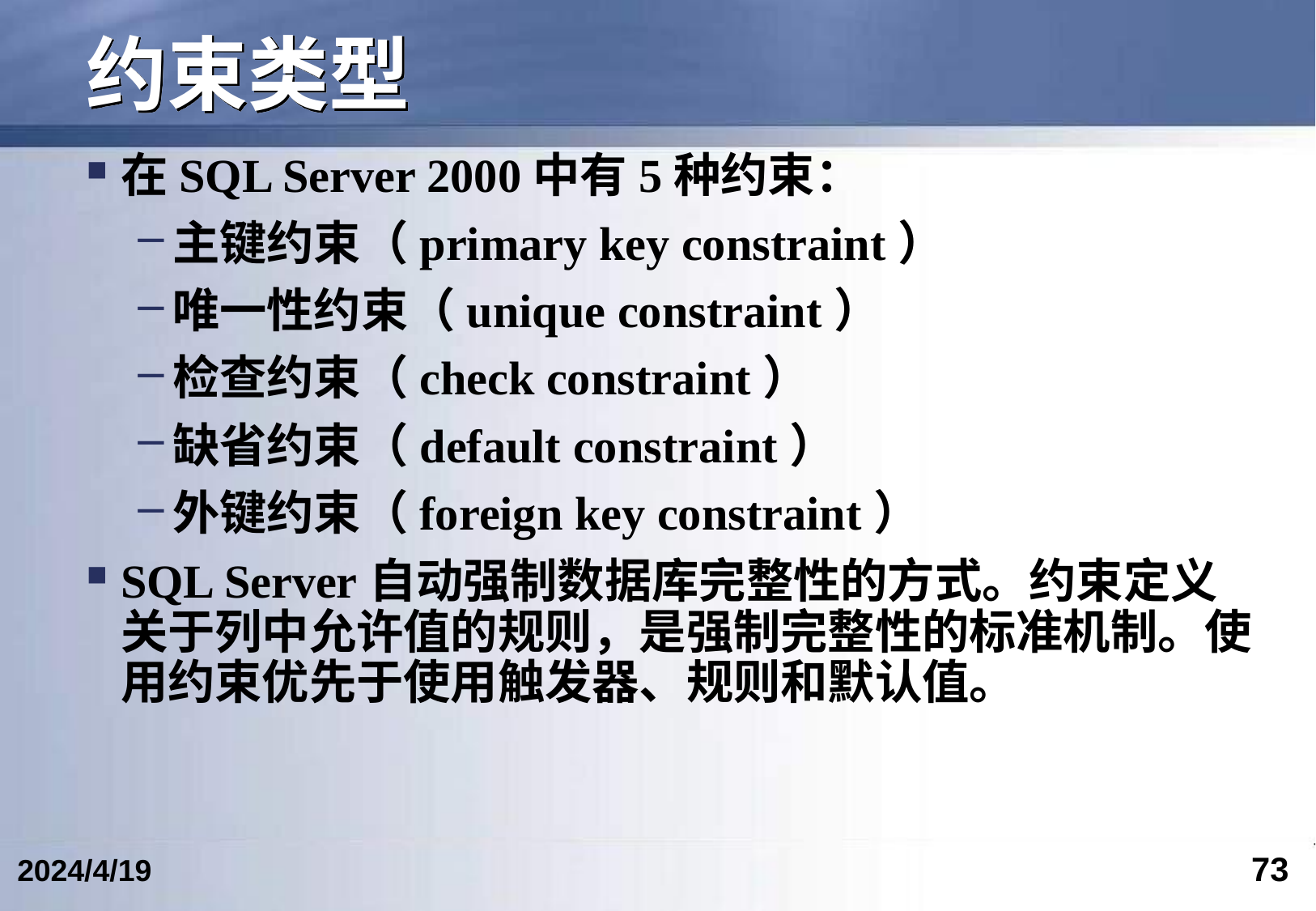

# 约束类型
在SQL Server 2000中有5种约束：
主键约束（primary key constraint）
唯一性约束（unique constraint）
检查约束（check constraint）
缺省约束（default constraint）
外键约束（foreign key constraint）
SQL Server自动强制数据库完整性的方式。约束定义关于列中允许值的规则，是强制完整性的标准机制。使用约束优先于使用触发器、规则和默认值。
73
2024/4/19